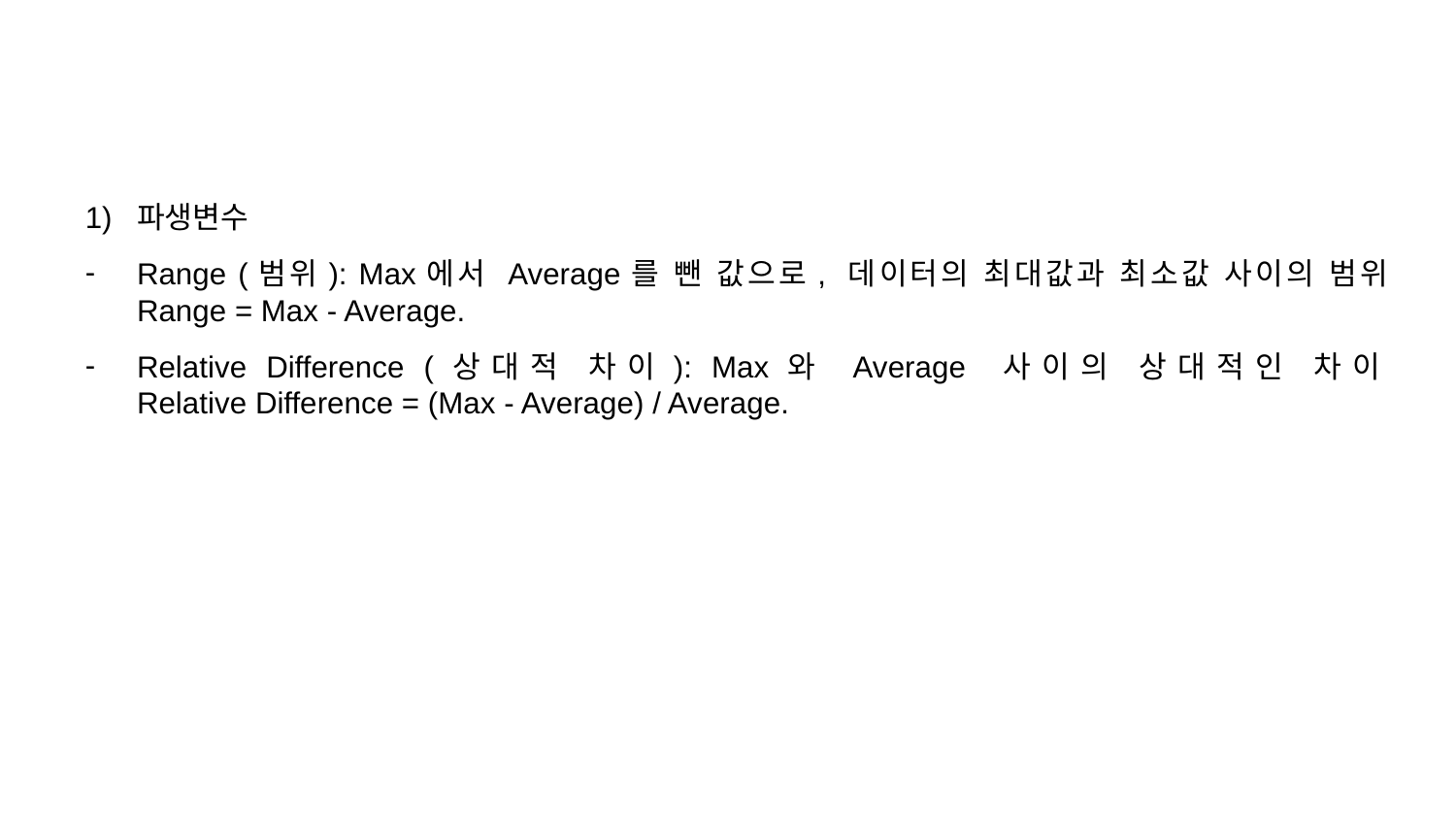

#
파생변수
Range (범위): Max에서 Average를 뺀 값으로, 데이터의 최대값과 최소값 사이의 범위
Range = Max - Average.
Relative Difference (상대적 차이): Max와 Average 사이의 상대적인 차이
Relative Difference = (Max - Average) / Average.